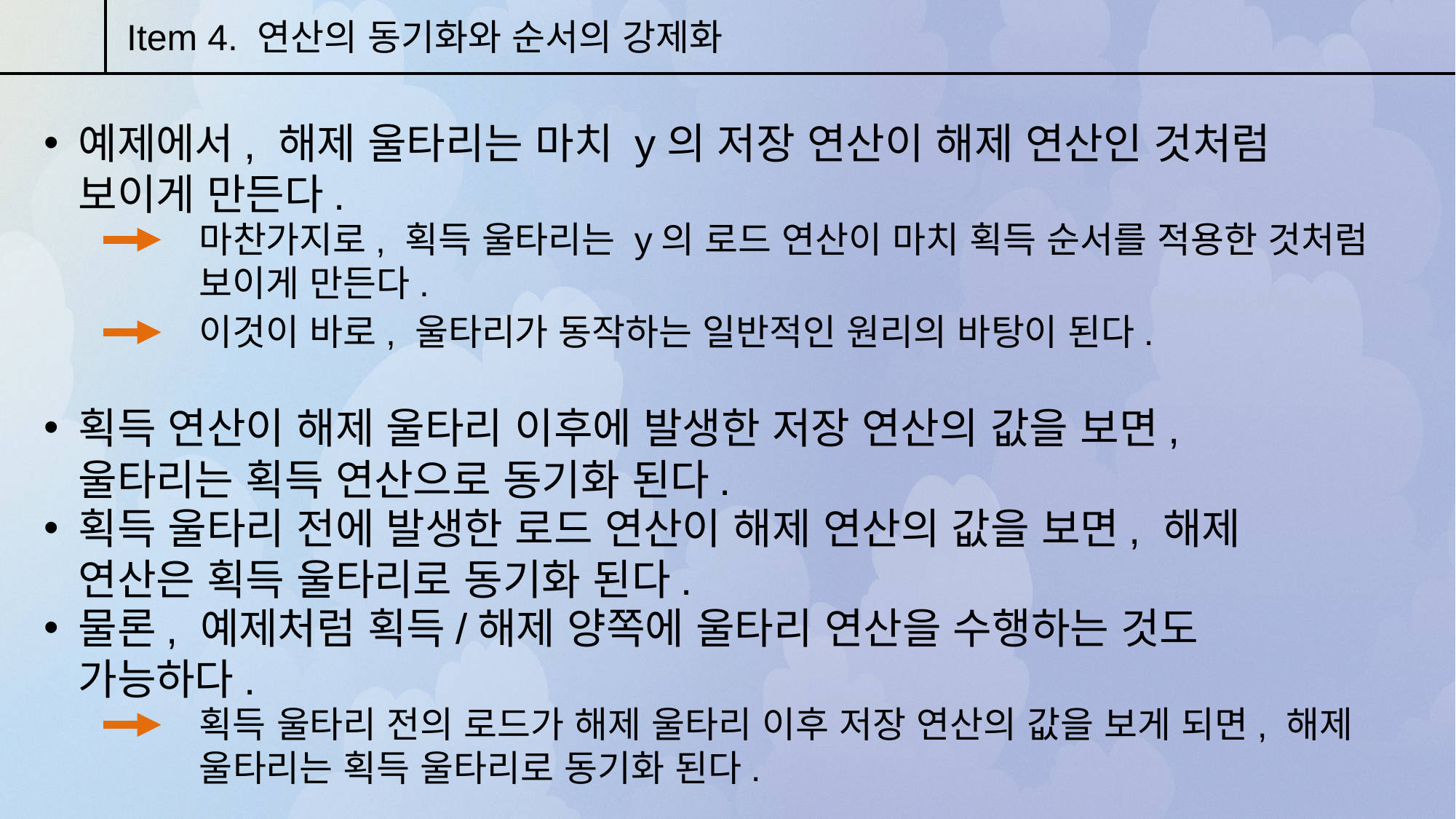

Item 4. 연산의 동기화와 순서의 강제화
예제에서, 해제 울타리는 마치 y의 저장 연산이 해제 연산인 것처럼 보이게 만든다.
마찬가지로, 획득 울타리는 y의 로드 연산이 마치 획득 순서를 적용한 것처럼 보이게 만든다.
이것이 바로, 울타리가 동작하는 일반적인 원리의 바탕이 된다.
획득 연산이 해제 울타리 이후에 발생한 저장 연산의 값을 보면, 울타리는 획득 연산으로 동기화 된다.
획득 울타리 전에 발생한 로드 연산이 해제 연산의 값을 보면, 해제 연산은 획득 울타리로 동기화 된다.
물론, 예제처럼 획득/해제 양쪽에 울타리 연산을 수행하는 것도 가능하다.
획득 울타리 전의 로드가 해제 울타리 이후 저장 연산의 값을 보게 되면, 해제 울타리는 획득 울타리로 동기화 된다.